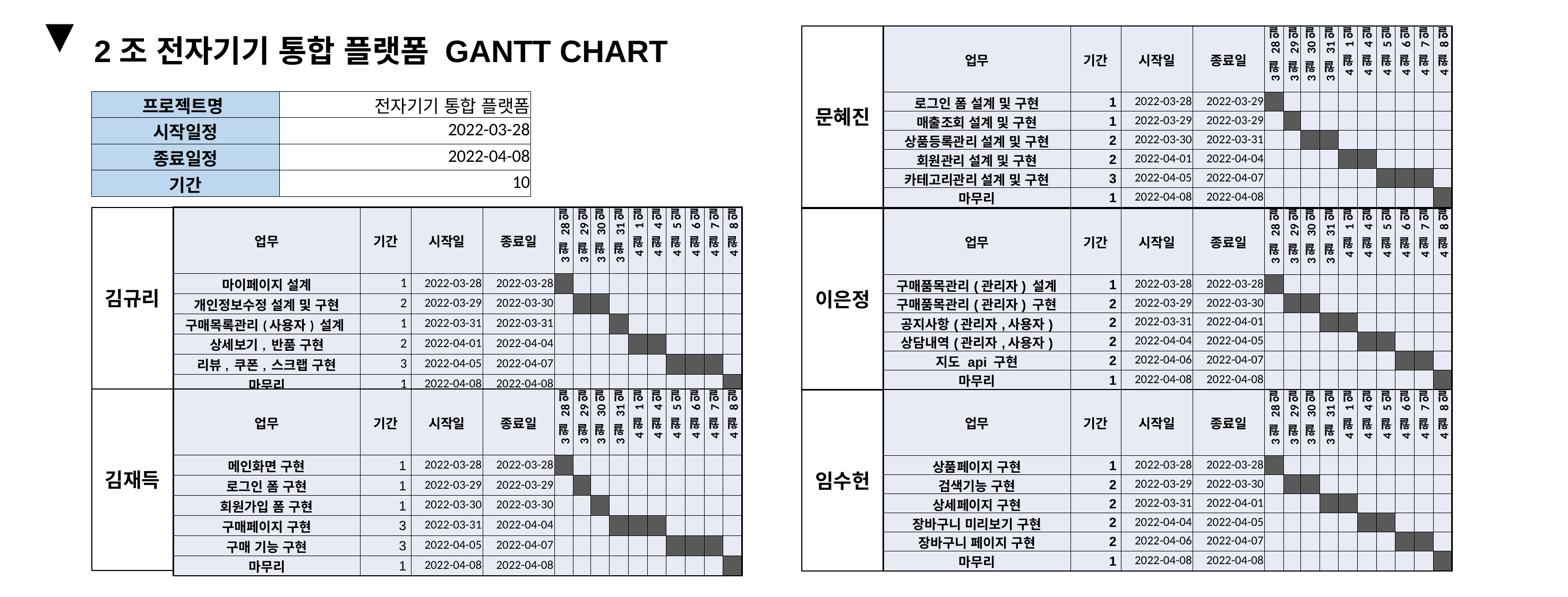

▼
2조 전자기기 통합 플랫폼 GANTT CHART
문혜진
| 업무 | 기간 | 시작일 | 종료일 | 3월 28일 | 3월 29일 | 3월 30일 | 3월 31일 | 4월 1일 | 4월 4일 | 4월 5일 | 4월 6일 | 4월 7일 | 4월 8일 |
| --- | --- | --- | --- | --- | --- | --- | --- | --- | --- | --- | --- | --- | --- |
| 로그인 폼 설계 및 구현 | 1 | 2022-03-28 | 2022-03-29 |  |  |  |  |  |  |  |  |  |  |
| 매출조회 설계 및 구현 | 1 | 2022-03-29 | 2022-03-29 |  |  |  |  |  |  |  |  |  |  |
| 상품등록관리 설계 및 구현 | 2 | 2022-03-30 | 2022-03-31 |  |  |  |  |  |  |  |  |  |  |
| 회원관리 설계 및 구현 | 2 | 2022-04-01 | 2022-04-04 |  |  |  |  |  |  |  |  |  |  |
| 카테고리관리 설계 및 구현 | 3 | 2022-04-05 | 2022-04-07 |  |  |  |  |  |  |  |  |  |  |
| 마무리 | 1 | 2022-04-08 | 2022-04-08 |  |  |  |  |  |  |  |  |  |  |
| 프로젝트명 | 전자기기 통합 플랫폼 |
| --- | --- |
| 시작일정 | 2022-03-28 |
| 종료일정 | 2022-04-08 |
| 기간 | 10 |
김규리
| 업무 | 기간 | 시작일 | 종료일 | 3월 28일 | 3월 29일 | 3월 30일 | 3월 31일 | 4월 1일 | 4월 4일 | 4월 5일 | 4월 6일 | 4월 7일 | 4월 8일 |
| --- | --- | --- | --- | --- | --- | --- | --- | --- | --- | --- | --- | --- | --- |
| 마이페이지 설계 | 1 | 2022-03-28 | 2022-03-28 |  |  |  |  |  |  |  |  |  |  |
| 개인정보수정 설계 및 구현 | 2 | 2022-03-29 | 2022-03-30 |  |  |  |  |  |  |  |  |  |  |
| 구매목록관리(사용자) 설계 | 1 | 2022-03-31 | 2022-03-31 |  |  |  |  |  |  |  |  |  |  |
| 상세보기, 반품 구현 | 2 | 2022-04-01 | 2022-04-04 |  |  |  |  |  |  |  |  |  |  |
| 리뷰, 쿠폰, 스크랩 구현 | 3 | 2022-04-05 | 2022-04-07 |  |  |  |  |  |  |  |  |  |  |
| 마무리 | 1 | 2022-04-08 | 2022-04-08 |  |  |  |  |  |  |  |  |  |  |
이은정
| 업무 | 기간 | 시작일 | 종료일 | 3월 28일 | 3월 29일 | 3월 30일 | 3월 31일 | 4월 1일 | 4월 4일 | 4월 5일 | 4월 6일 | 4월 7일 | 4월 8일 |
| --- | --- | --- | --- | --- | --- | --- | --- | --- | --- | --- | --- | --- | --- |
| 구매품목관리(관리자) 설계 | 1 | 2022-03-28 | 2022-03-28 |  |  |  |  |  |  |  |  |  |  |
| 구매품목관리(관리자) 구현 | 2 | 2022-03-29 | 2022-03-30 |  |  |  |  |  |  |  |  |  |  |
| 공지사항(관리자,사용자) | 2 | 2022-03-31 | 2022-04-01 |  |  |  |  |  |  |  |  |  |  |
| 상담내역(관리자,사용자) | 2 | 2022-04-04 | 2022-04-05 |  |  |  |  |  |  |  |  |  |  |
| 지도 api 구현 | 2 | 2022-04-06 | 2022-04-07 |  |  |  |  |  |  |  |  |  |  |
| 마무리 | 1 | 2022-04-08 | 2022-04-08 |  |  |  |  |  |  |  |  |  |  |
김재득
| 업무 | 기간 | 시작일 | 종료일 | 3월 28일 | 3월 29일 | 3월 30일 | 3월 31일 | 4월 1일 | 4월 4일 | 4월 5일 | 4월 6일 | 4월 7일 | 4월 8일 |
| --- | --- | --- | --- | --- | --- | --- | --- | --- | --- | --- | --- | --- | --- |
| 메인화면 구현 | 1 | 2022-03-28 | 2022-03-28 |  |  |  |  |  |  |  |  |  |  |
| 로그인 폼 구현 | 1 | 2022-03-29 | 2022-03-29 |  |  |  |  |  |  |  |  |  |  |
| 회원가입 폼 구현 | 1 | 2022-03-30 | 2022-03-30 |  |  |  |  |  |  |  |  |  |  |
| 구매페이지 구현 | 3 | 2022-03-31 | 2022-04-04 |  |  |  |  |  |  |  |  |  |  |
| 구매 기능 구현 | 3 | 2022-04-05 | 2022-04-07 |  |  |  |  |  |  |  |  |  |  |
| 마무리 | 1 | 2022-04-08 | 2022-04-08 |  |  |  |  |  |  |  |  |  |  |
임수헌
| 업무 | 기간 | 시작일 | 종료일 | 3월 28일 | 3월 29일 | 3월 30일 | 3월 31일 | 4월 1일 | 4월 4일 | 4월 5일 | 4월 6일 | 4월 7일 | 4월 8일 |
| --- | --- | --- | --- | --- | --- | --- | --- | --- | --- | --- | --- | --- | --- |
| 상품페이지 구현 | 1 | 2022-03-28 | 2022-03-28 |  |  |  |  |  |  |  |  |  |  |
| 검색기능 구현 | 2 | 2022-03-29 | 2022-03-30 |  |  |  |  |  |  |  |  |  |  |
| 상세페이지 구현 | 2 | 2022-03-31 | 2022-04-01 |  |  |  |  |  |  |  |  |  |  |
| 장바구니 미리보기 구현 | 2 | 2022-04-04 | 2022-04-05 |  |  |  |  |  |  |  |  |  |  |
| 장바구니 페이지 구현 | 2 | 2022-04-06 | 2022-04-07 |  |  |  |  |  |  |  |  |  |  |
| 마무리 | 1 | 2022-04-08 | 2022-04-08 |  |  |  |  |  |  |  |  |  |  |